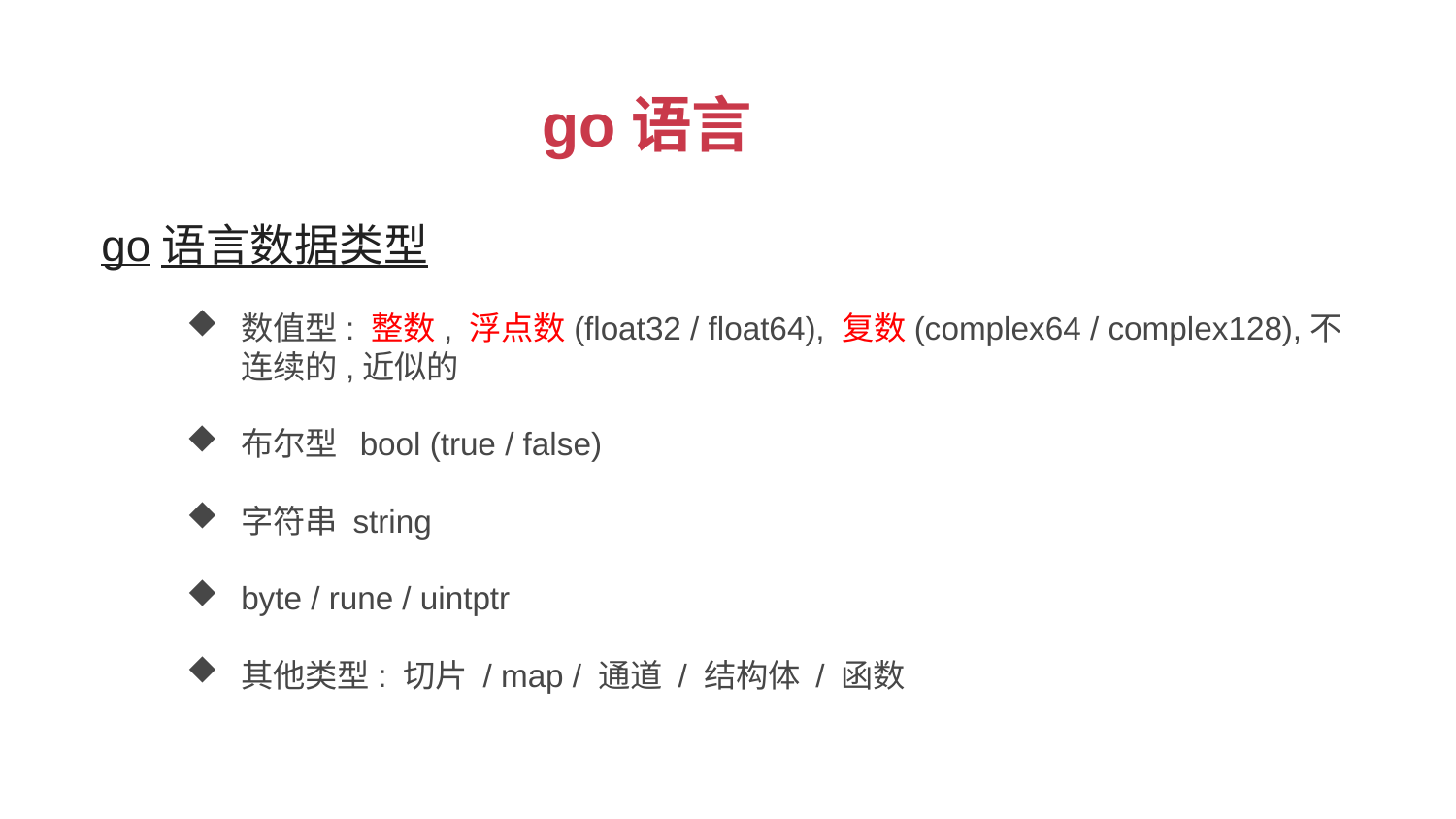

go语言
 go语言数据类型
数值型: 整数, 浮点数(float32 / float64), 复数(complex64 / complex128),不连续的,近似的
布尔型  bool (true / false)
字符串 string
byte / rune / uintptr
其他类型: 切片 / map / 通道 / 结构体 / 函数